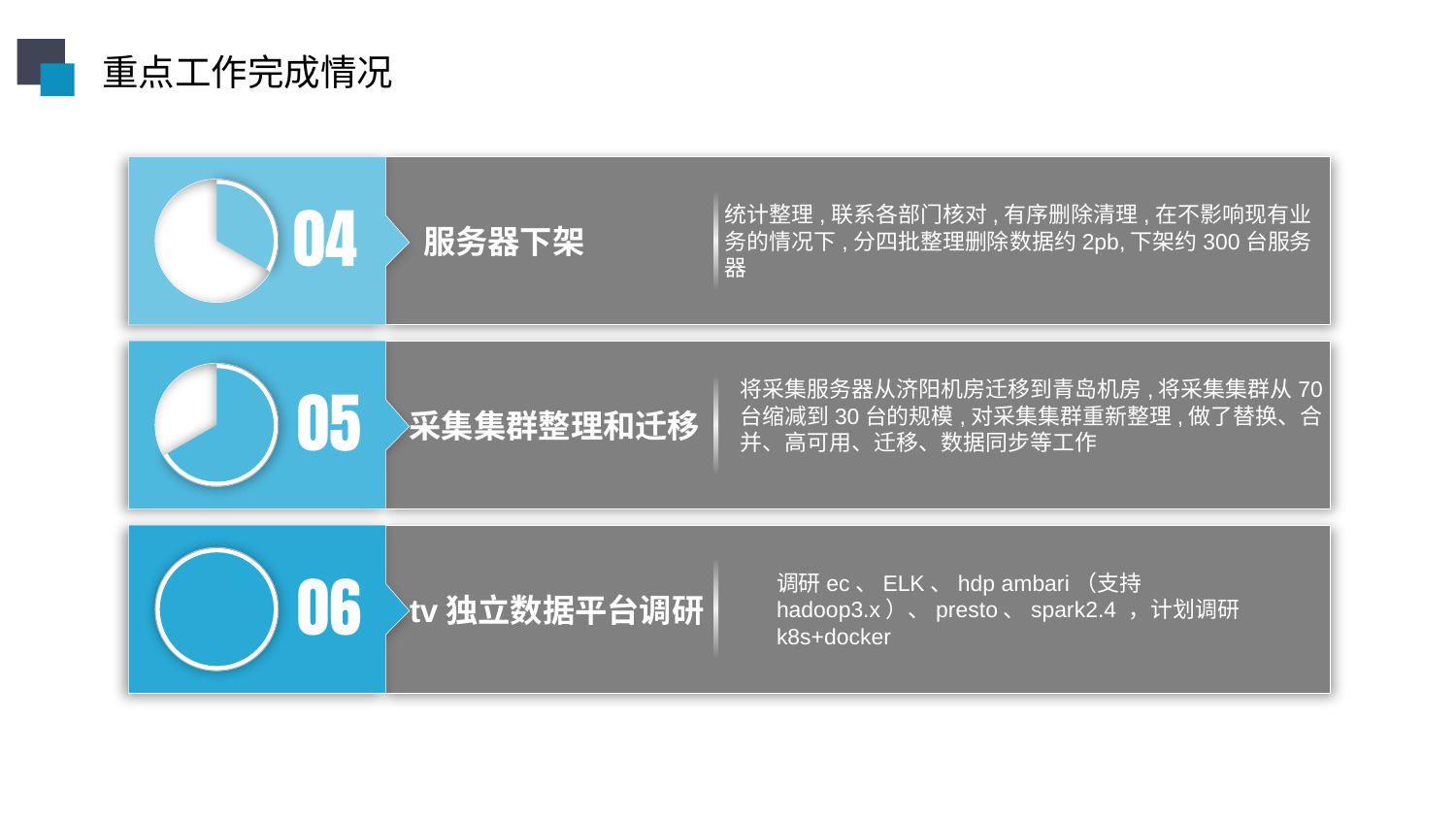

重点工作完成情况

04
统计整理,联系各部门核对,有序删除清理,在不影响现有业务的情况下,分四批整理删除数据约2pb,下架约300台服务器
服务器下架

将采集服务器从济阳机房迁移到青岛机房,将采集集群从70台缩减到30台的规模,对采集集群重新整理,做了替换、合并、高可用、迁移、数据同步等工作

05
采集集群整理和迁移

06
调研ec、ELK、hdp ambari（支持hadoop3.x）、presto、spark2.4 ，计划调研k8s+docker
tv独立数据平台调研